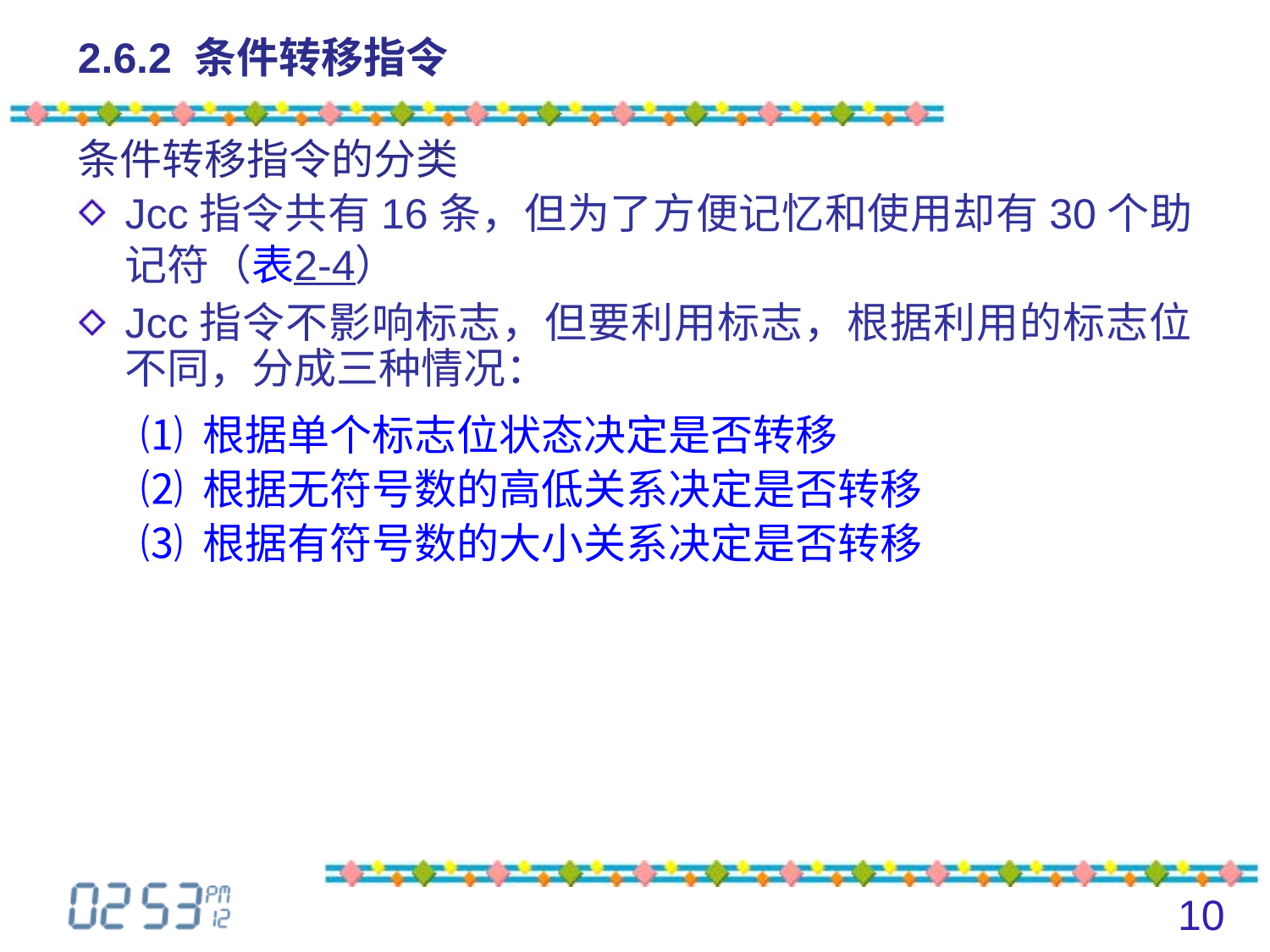

# 2.6.2 条件转移指令
条件转移指令的分类
Jcc指令共有16条，但为了方便记忆和使用却有30个助记符（表2-4）
Jcc指令不影响标志，但要利用标志，根据利用的标志位不同，分成三种情况：
⑴ 根据单个标志位状态决定是否转移
⑵ 根据无符号数的高低关系决定是否转移
⑶ 根据有符号数的大小关系决定是否转移